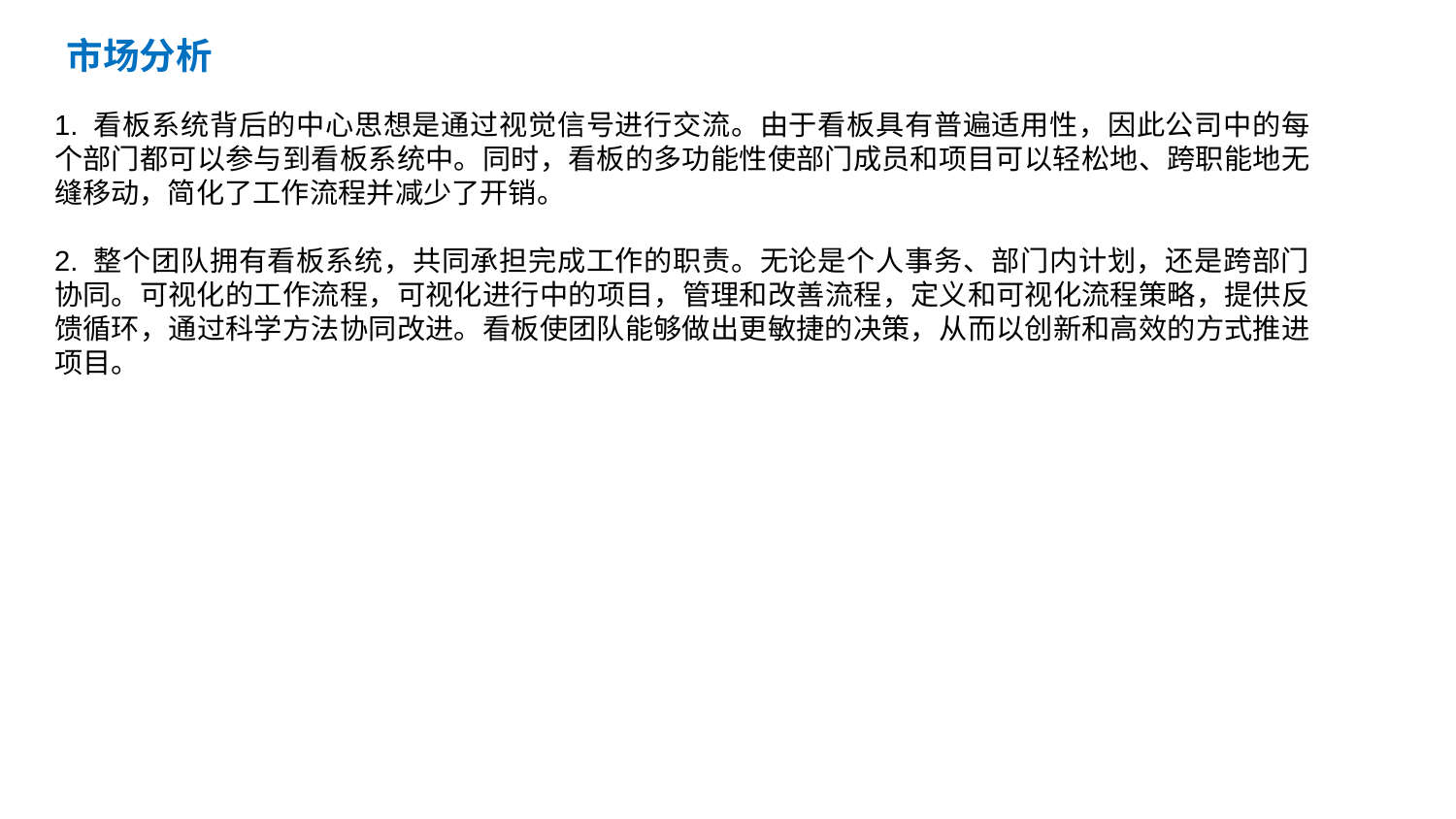

目 录
市场分析
1. 看板系统背后的中心思想是通过视觉信号进行交流。由于看板具有普遍适用性，因此公司中的每个部门都可以参与到看板系统中。同时，看板的多功能性使部门成员和项目可以轻松地、跨职能地无缝移动，简化了工作流程并减少了开销。

2. 整个团队拥有看板系统，共同承担完成工作的职责。无论是个人事务、部门内计划，还是跨部门协同。可视化的工作流程，可视化进行中的项目，管理和改善流程，定义和可视化流程策略，提供反馈循环，通过科学方法协同改进。看板使团队能够做出更敏捷的决策，从而以创新和高效的方式推进项目。